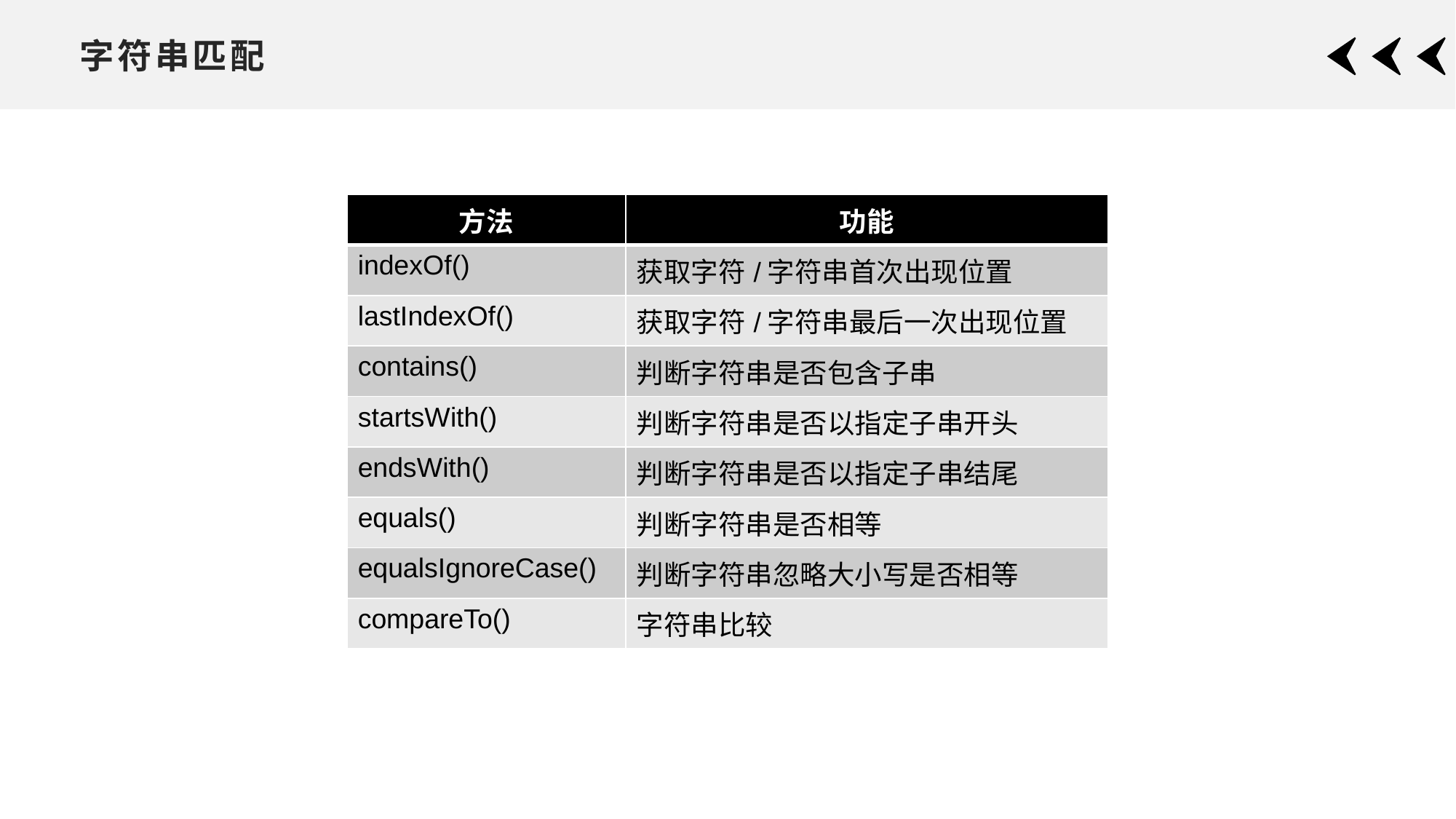

# 字符串匹配
| 方法 | 功能 |
| --- | --- |
| indexOf() | 获取字符/字符串首次出现位置 |
| lastIndexOf() | 获取字符/字符串最后一次出现位置 |
| contains() | 判断字符串是否包含子串 |
| startsWith() | 判断字符串是否以指定子串开头 |
| endsWith() | 判断字符串是否以指定子串结尾 |
| equals() | 判断字符串是否相等 |
| equalsIgnoreCase() | 判断字符串忽略大小写是否相等 |
| compareTo() | 字符串比较 |